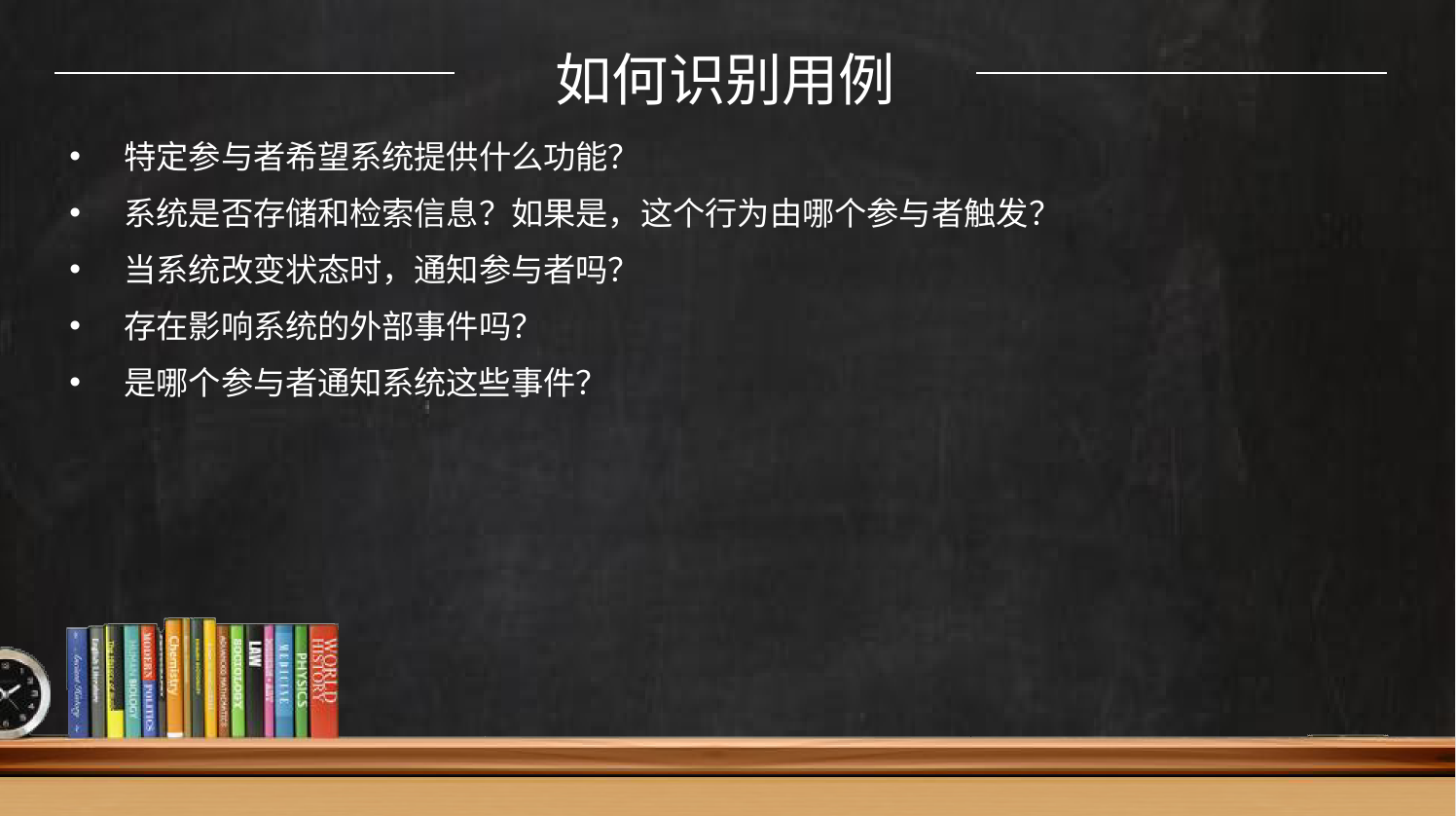

# 如何识别用例

特定参与者希望系统提供什么功能？
系统是否存储和检索信息？如果是，这个行为由哪个参与者触发？
当系统改变状态时，通知参与者吗？
存在影响系统的外部事件吗？
是哪个参与者通知系统这些事件？